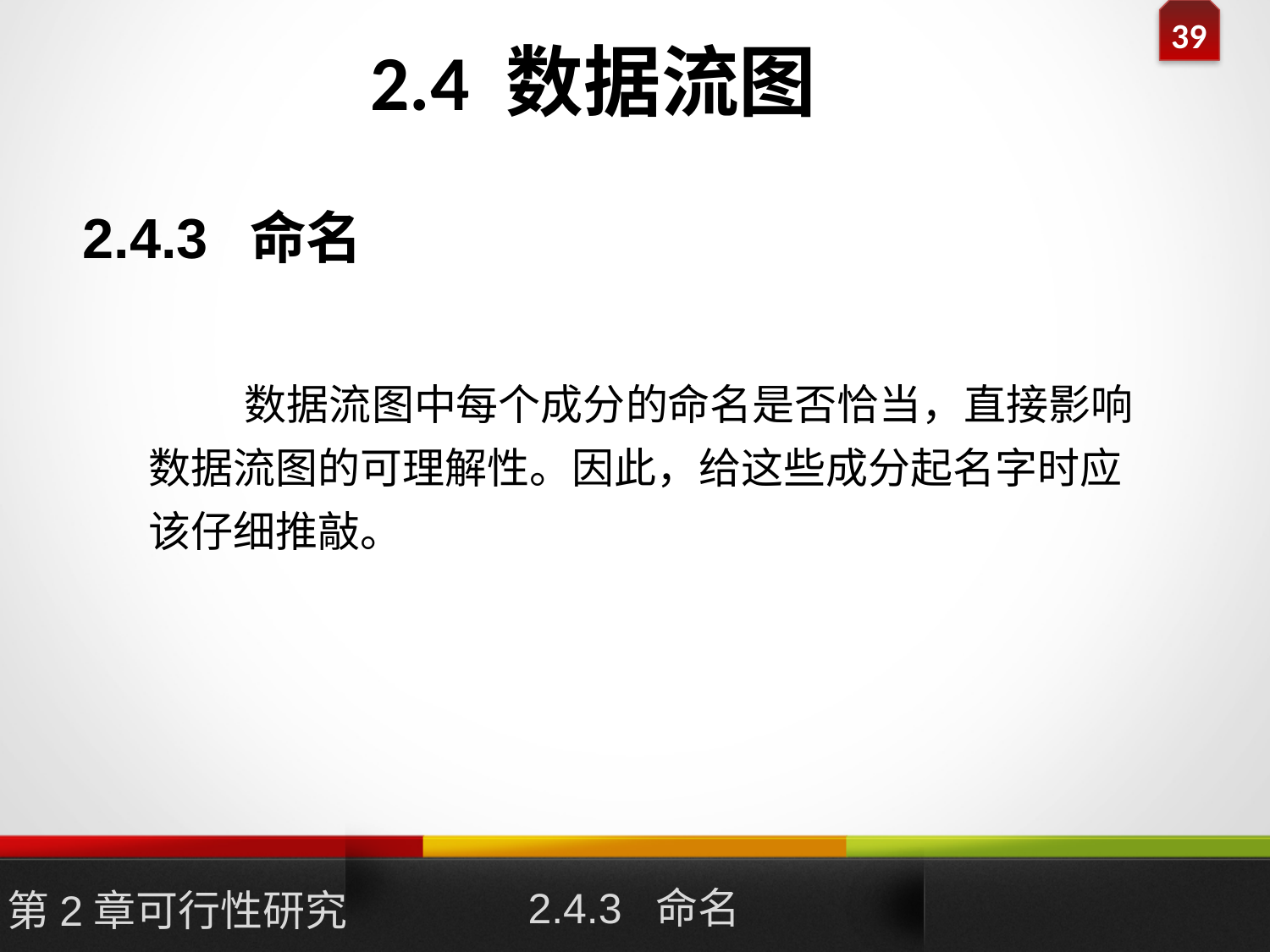

# 2.4 数据流图
2.4.3  命名
         数据流图中每个成分的命名是否恰当，直接影响数据流图的可理解性。因此，给这些成分起名字时应该仔细推敲。
2.4.3  命名
第2章可行性研究